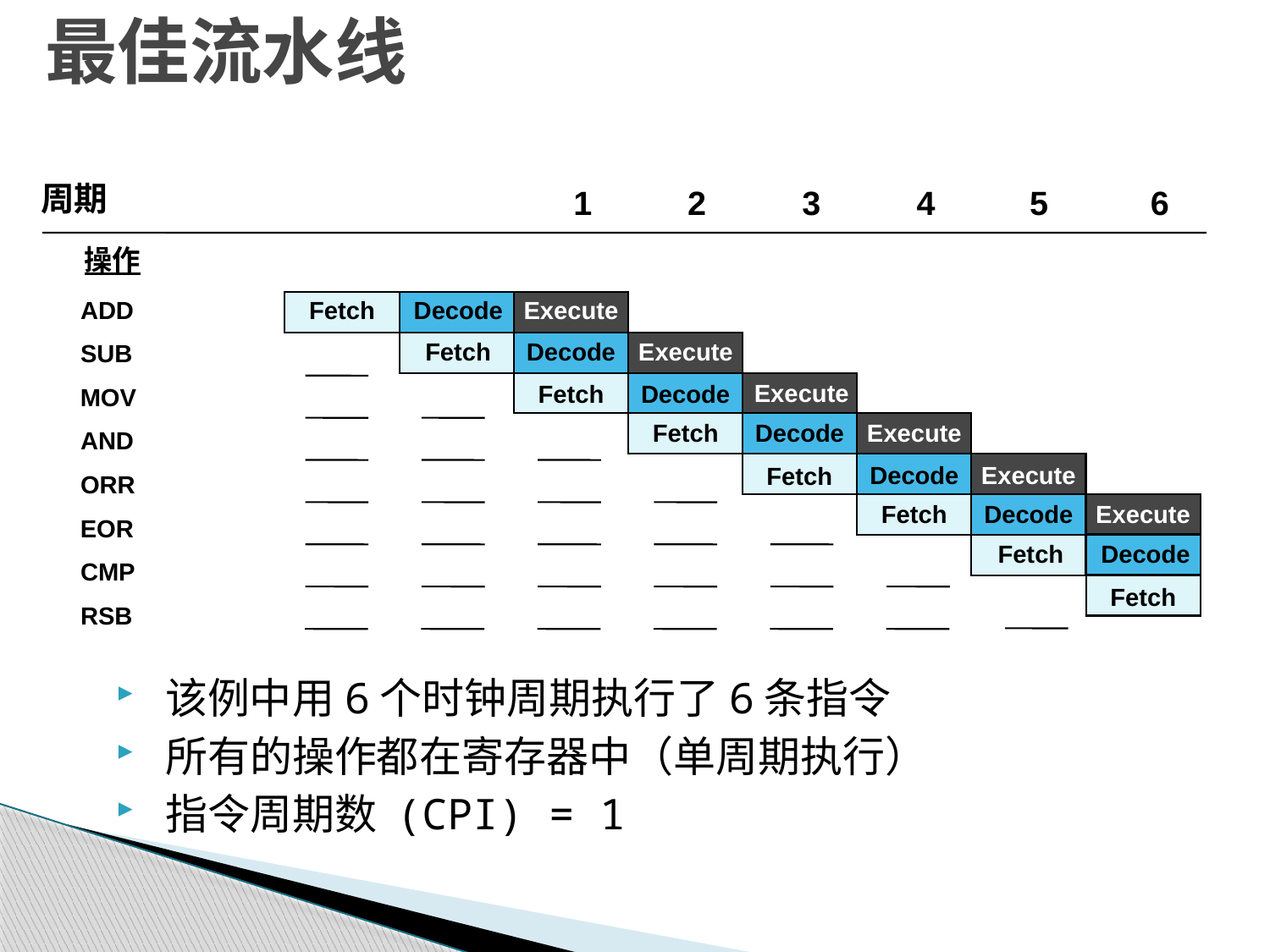

# 最佳流水线
周期
 	 1	 2	 3	 4	5           6

   操作
Decode
Execute
Fetch

   ADD
   SUB
   MOV
   AND
   ORR
   EOR
   CMP
   RSB
Fetch
Decode
Execute

Execute
Fetch
Decode

Execute
Fetch
Decode

Decode
Execute

Fetch

Fetch
Decode
Execute

Decode
Fetch

Fetch

该例中用6个时钟周期执行了6条指令
所有的操作都在寄存器中（单周期执行）
指令周期数 (CPI) = 1